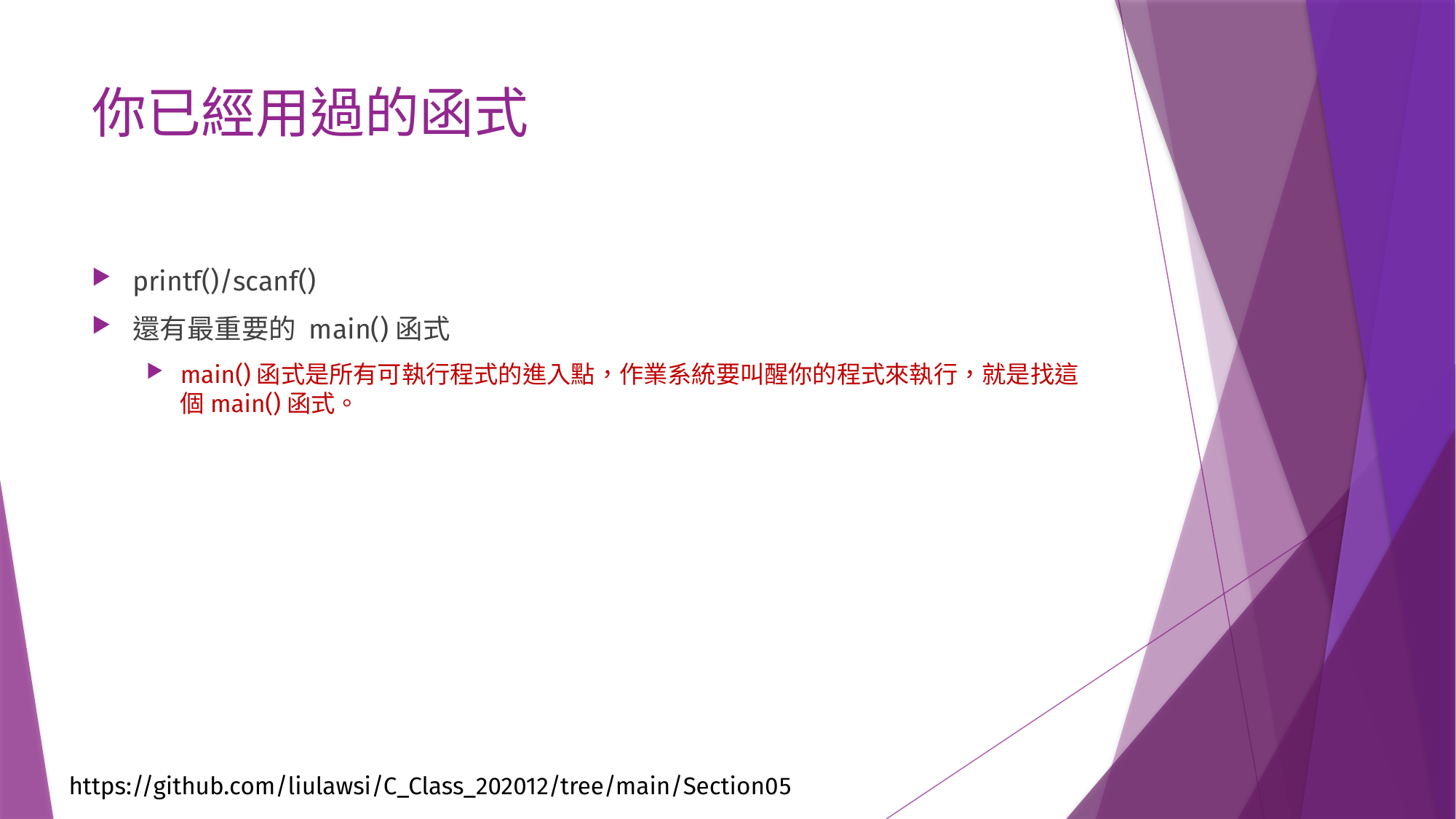

# 你已經用過的函式
printf()/scanf()
還有最重要的 main()函式
main()函式是所有可執行程式的進入點，作業系統要叫醒你的程式來執行，就是找這個main()函式。